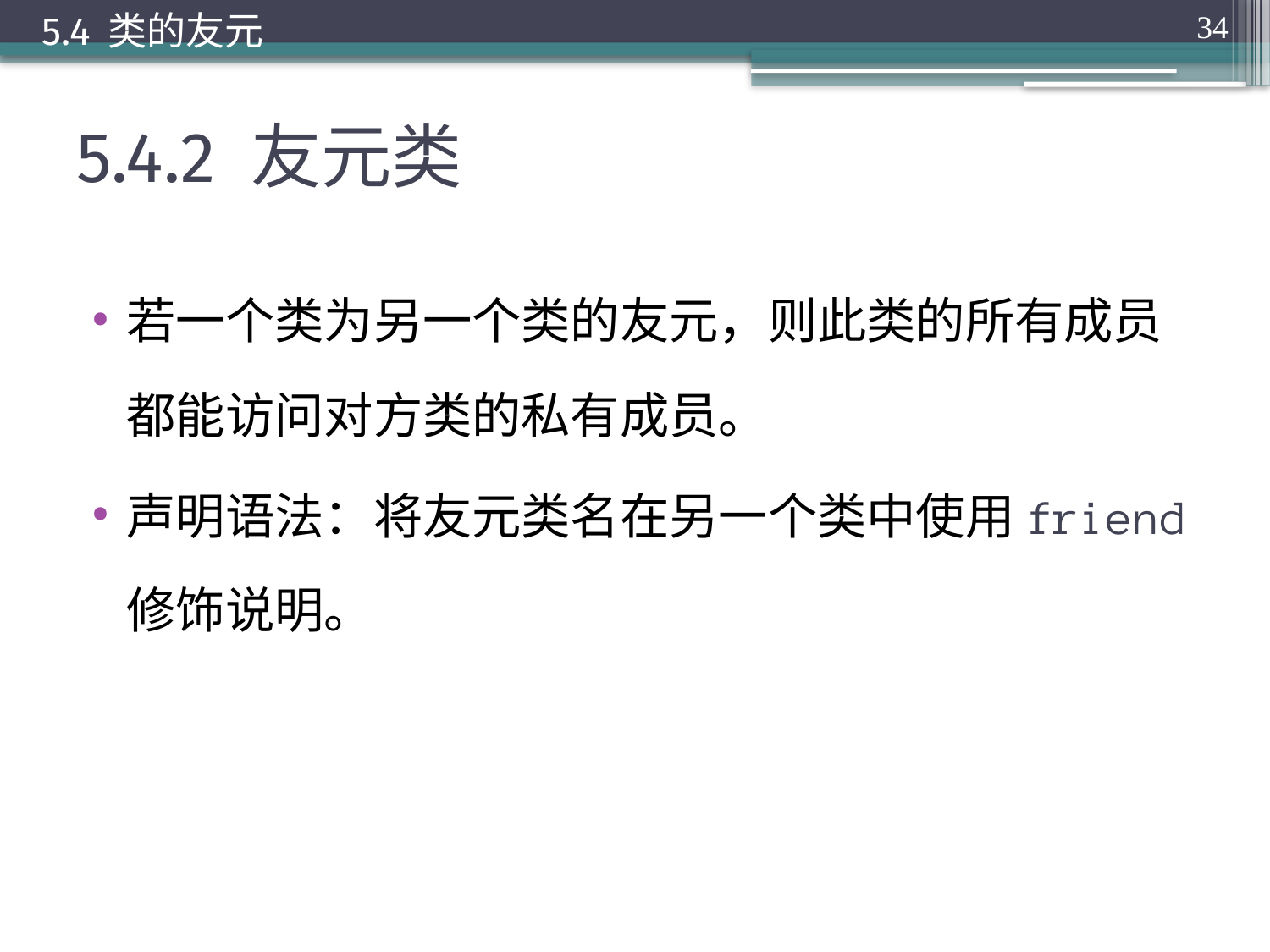

5.4 类的友元
34
# 5.4.2 友元类
若一个类为另一个类的友元，则此类的所有成员都能访问对方类的私有成员。
声明语法：将友元类名在另一个类中使用friend修饰说明。